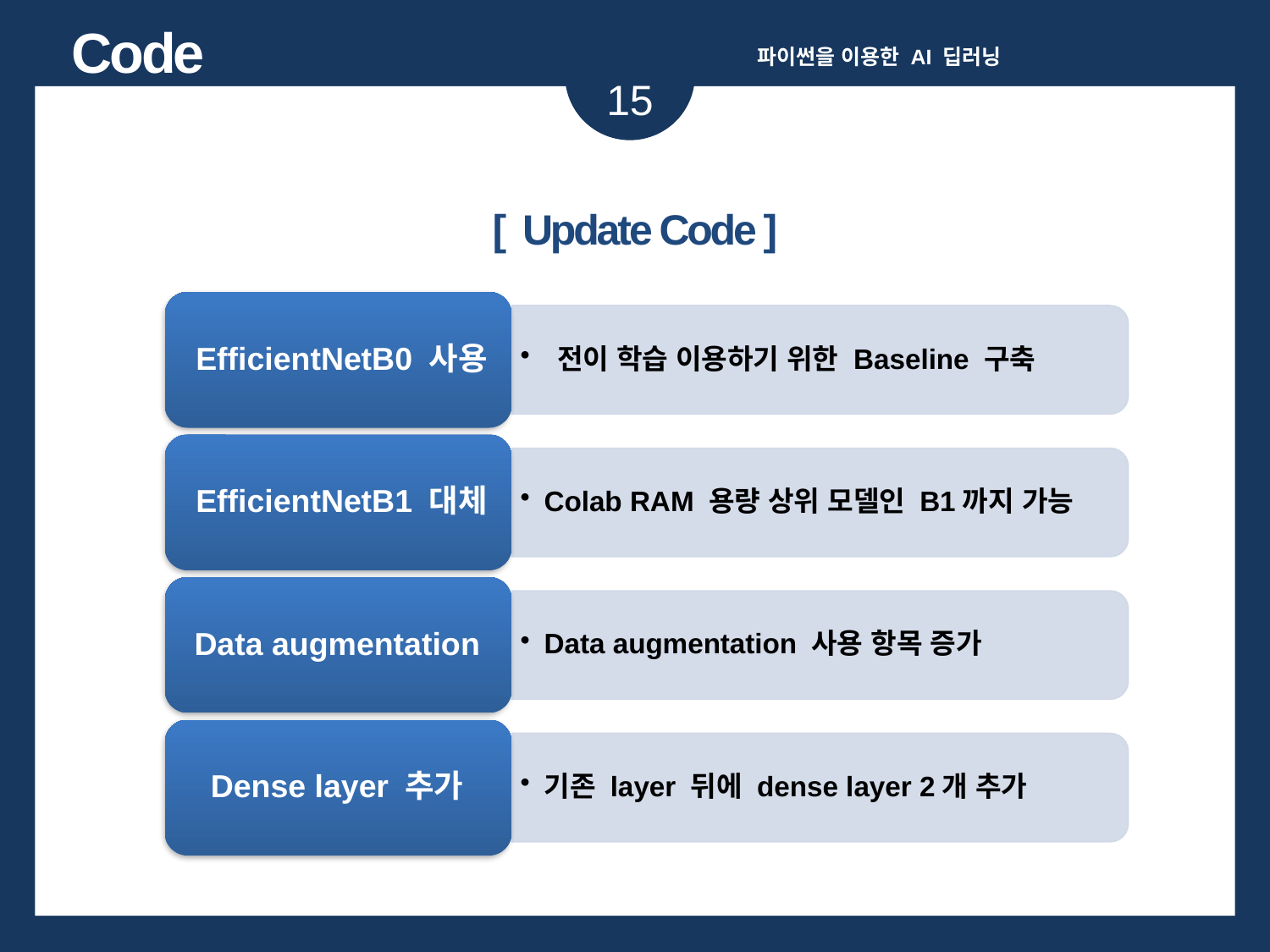

Code

파이썬을 이용한 AI 딥러닝
15

[  Update Code ]
 전이 학습 이용하기 위한 Baseline 구축
EfficientNetB0 사용
Colab RAM 용량 상위 모델인 B1까지 가능
EfficientNetB1 대체
Data augmentation 사용 항목 증가
Data augmentation
기존 layer 뒤에 dense layer 2개 추가
Dense layer 추가